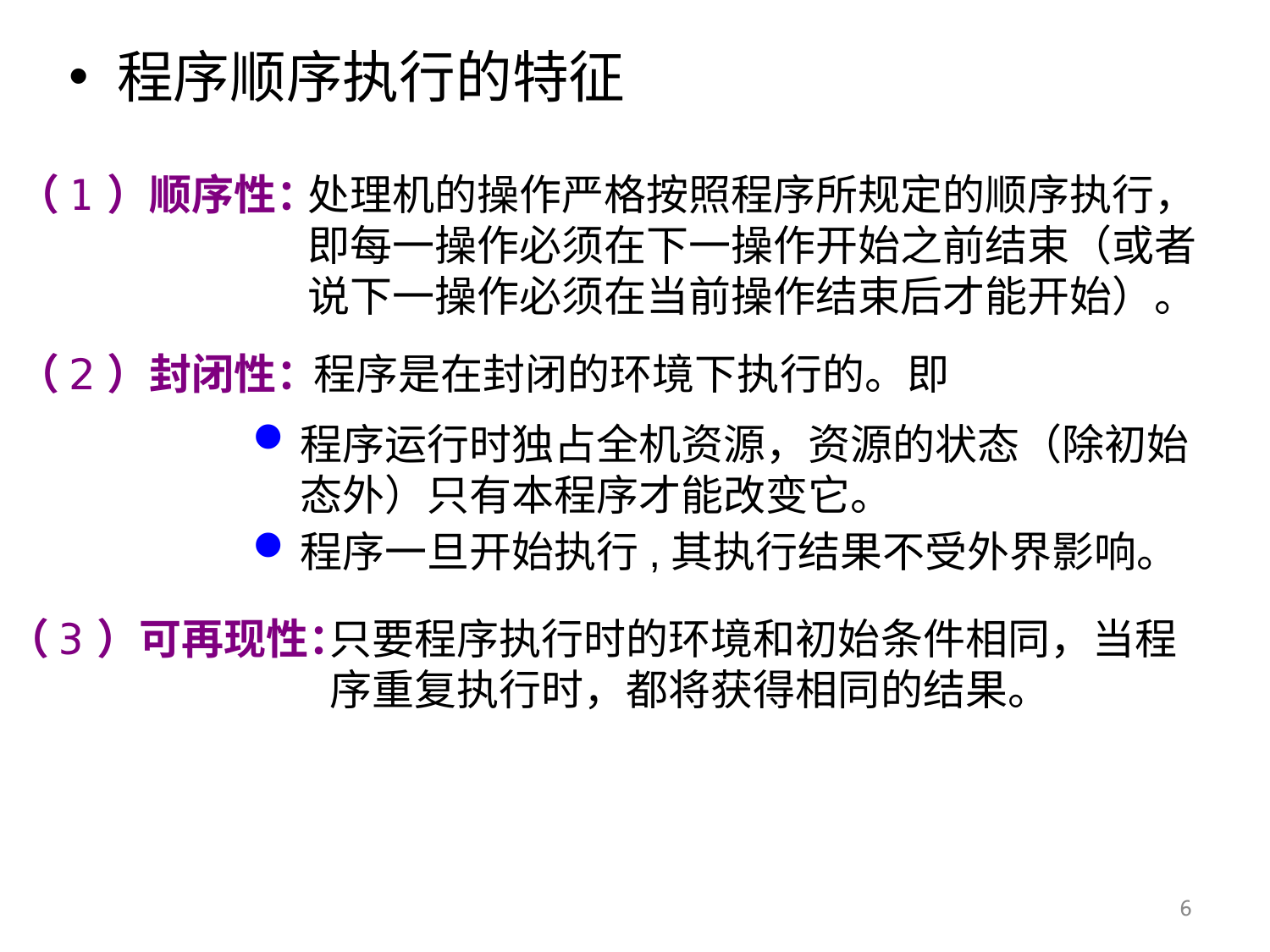

程序顺序执行的特征
（1）顺序性：
处理机的操作严格按照程序所规定的顺序执行，即每一操作必须在下一操作开始之前结束（或者说下一操作必须在当前操作结束后才能开始）。
（2）封闭性：
程序是在封闭的环境下执行的。即
程序运行时独占全机资源，资源的状态（除初始态外）只有本程序才能改变它。
程序一旦开始执行,其执行结果不受外界影响。
（3）可再现性：
只要程序执行时的环境和初始条件相同，当程序重复执行时，都将获得相同的结果。
6